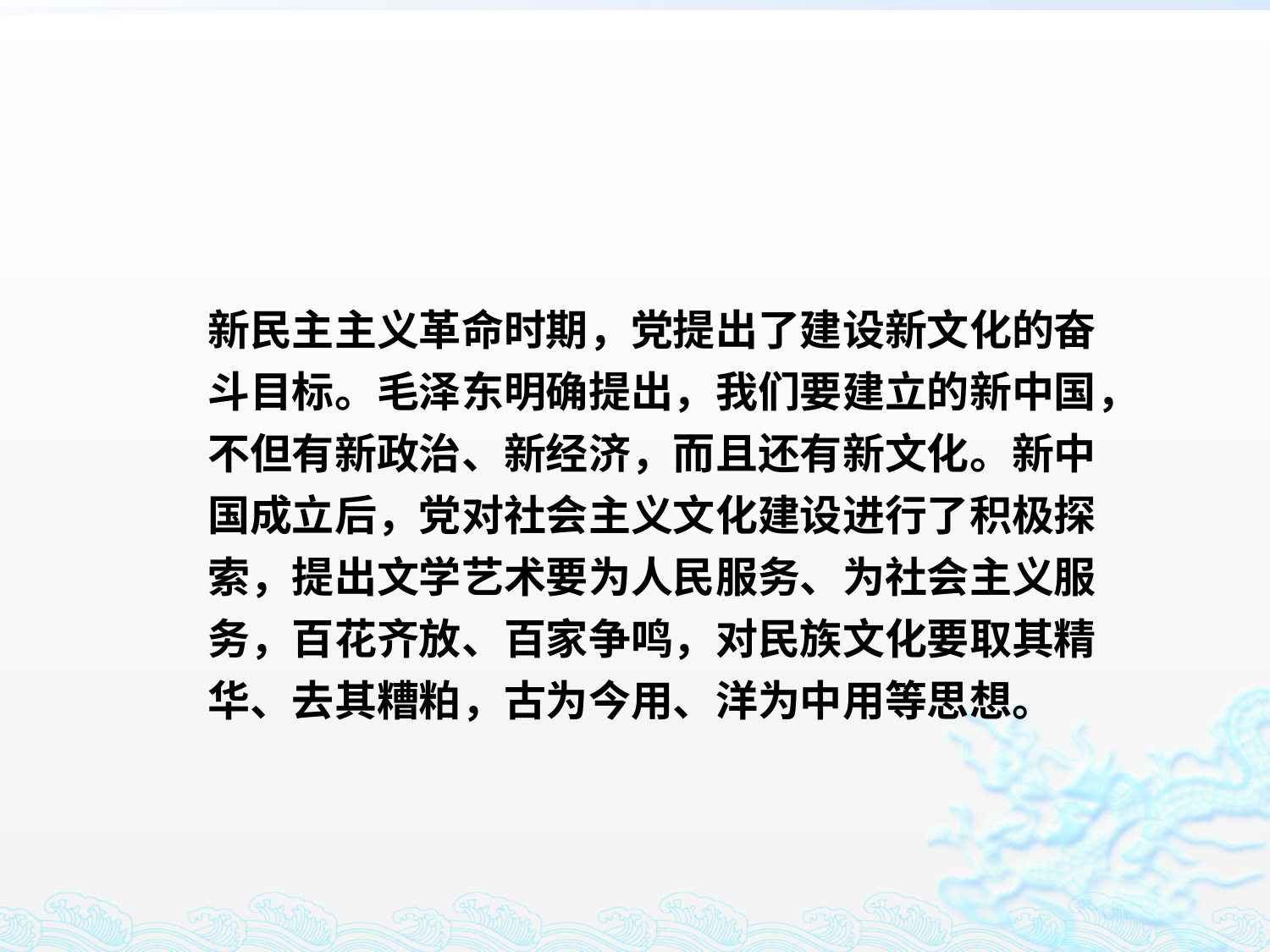

新民主主义革命时期，党提出了建设新文化的奋斗目标。毛泽东明确提出，我们要建立的新中国，不但有新政治、新经济，而且还有新文化。新中国成立后，党对社会主义文化建设进行了积极探索，提出文学艺术要为人民服务、为社会主义服务，百花齐放、百家争鸣，对民族文化要取其精华、去其糟粕，古为今用、洋为中用等思想。